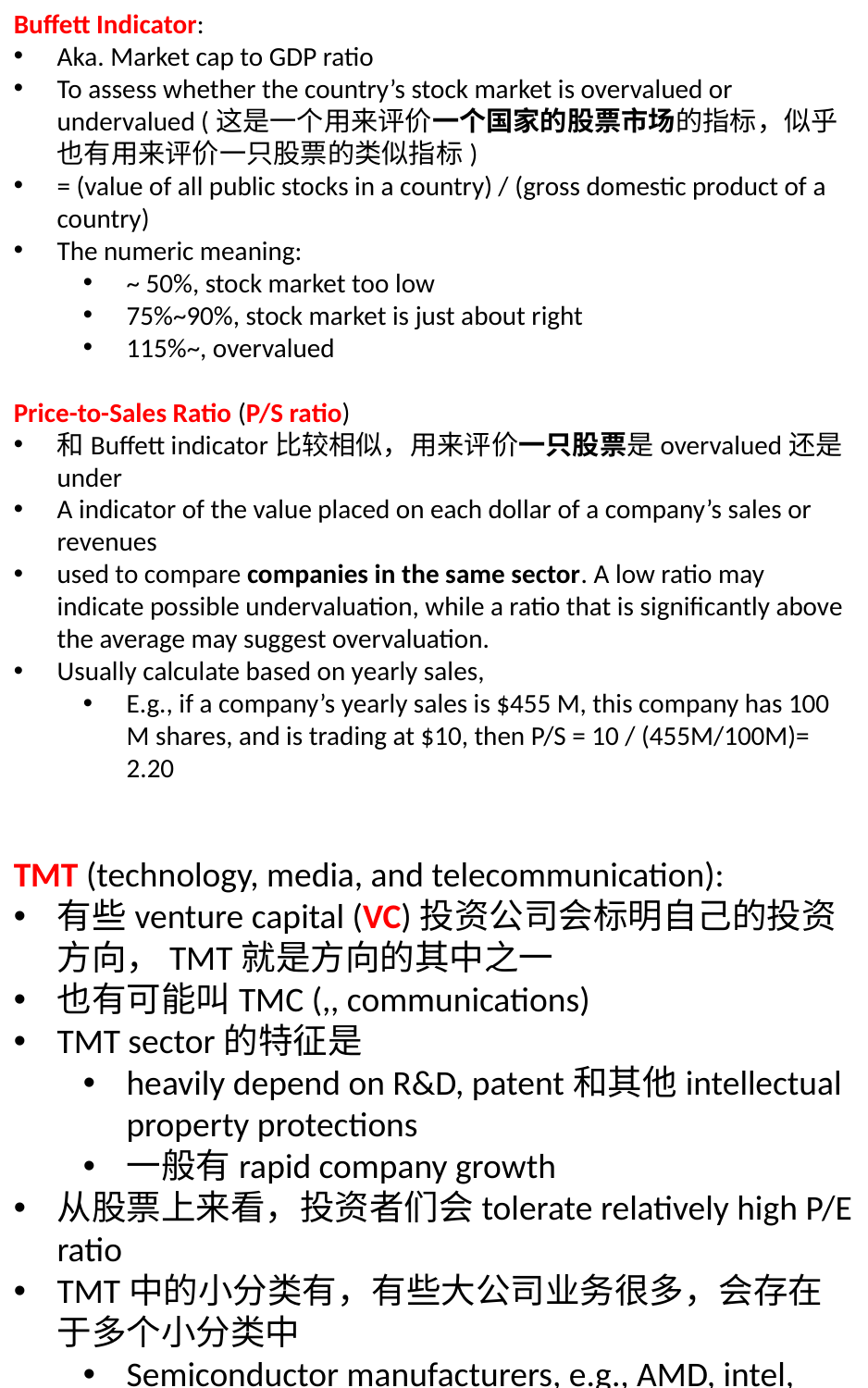

Buffett Indicator:
Aka. Market cap to GDP ratio
To assess whether the country’s stock market is overvalued or undervalued (这是一个用来评价一个国家的股票市场的指标，似乎也有用来评价一只股票的类似指标)
= (value of all public stocks in a country) / (gross domestic product of a country)
The numeric meaning:
~ 50%, stock market too low
75%~90%, stock market is just about right
115%~, overvalued

Price-to-Sales Ratio (P/S ratio)
和Buffett indicator比较相似，用来评价一只股票是overvalued还是under
A indicator of the value placed on each dollar of a company’s sales or revenues
used to compare companies in the same sector. A low ratio may indicate possible undervaluation, while a ratio that is significantly above the average may suggest overvaluation.
Usually calculate based on yearly sales,
E.g., if a company’s yearly sales is $455 M, this company has 100 M shares, and is trading at $10, then P/S = 10 / (455M/100M)= 2.20
TMT (technology, media, and telecommunication):
有些venture capital (VC)投资公司会标明自己的投资方向，TMT就是方向的其中之一
也有可能叫TMC (,, communications)
TMT sector的特征是
heavily depend on R&D, patent和其他intellectual property protections
一般有rapid company growth
从股票上来看，投资者们会tolerate relatively high P/E ratio
TMT中的小分类有，有些大公司业务很多，会存在于多个小分类中
Semiconductor manufacturers, e.g., AMD, intel, Nvidia, etc.
Telecom (Phone, TV, internet), e.g., AT&T, Verizon, Sprint, etc.
Hardware makers, e.g., IBM, DELL, phone makers, etc.
Internet companies, Facebook, Groupon, LinkedIn.
Software companies, Microsoft, Adobe, SAP
Networking companies, Cisco
Media companies,  social media